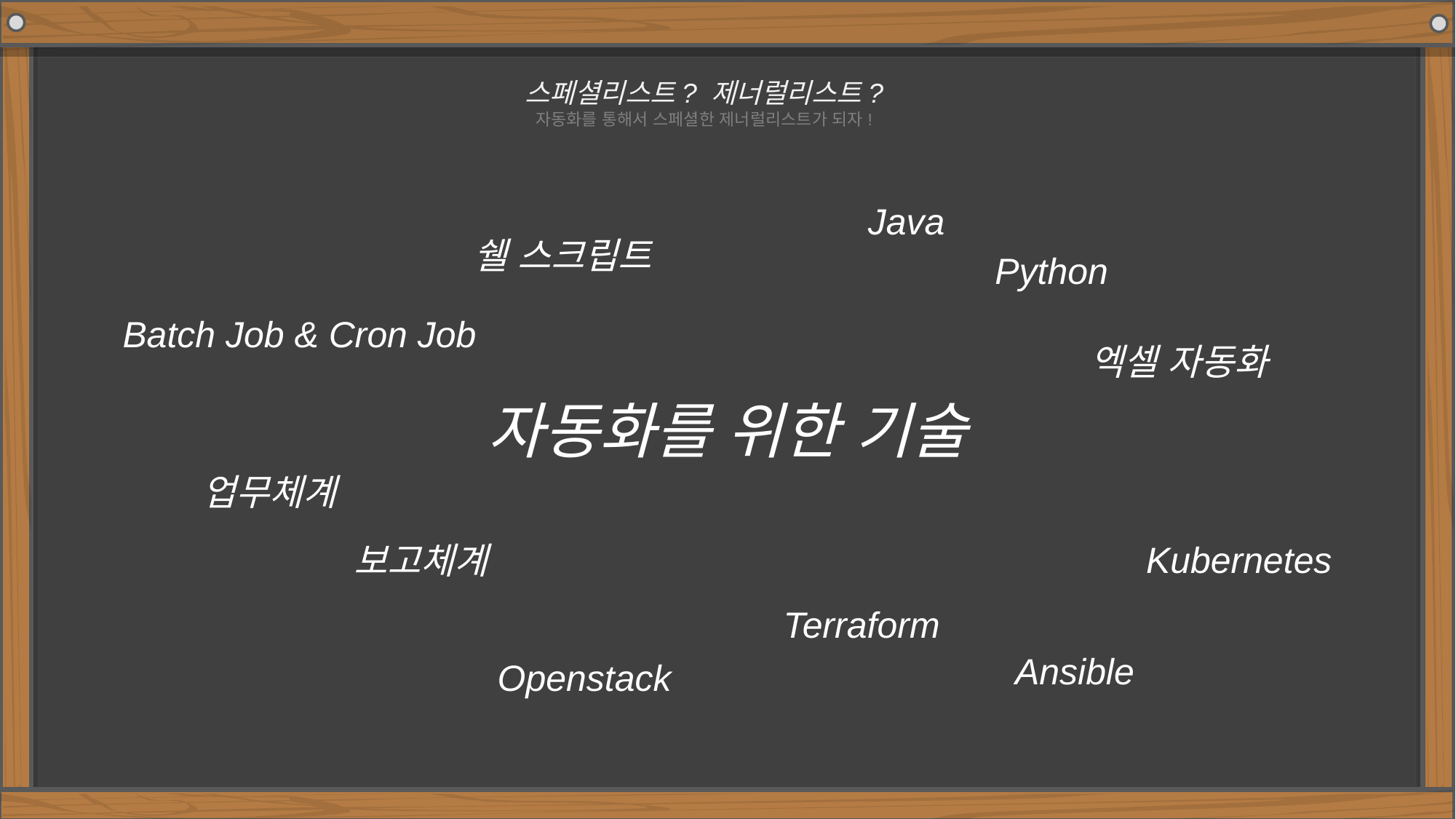

스페셜리스트? 제너럴리스트?
자동화를 통해서 스페셜한 제너럴리스트가 되자!
Java
쉘 스크립트
Python
Batch Job & Cron Job
엑셀 자동화
자동화를 위한 기술
업무체계
Kubernetes
보고체계
Terraform
Ansible
Openstack